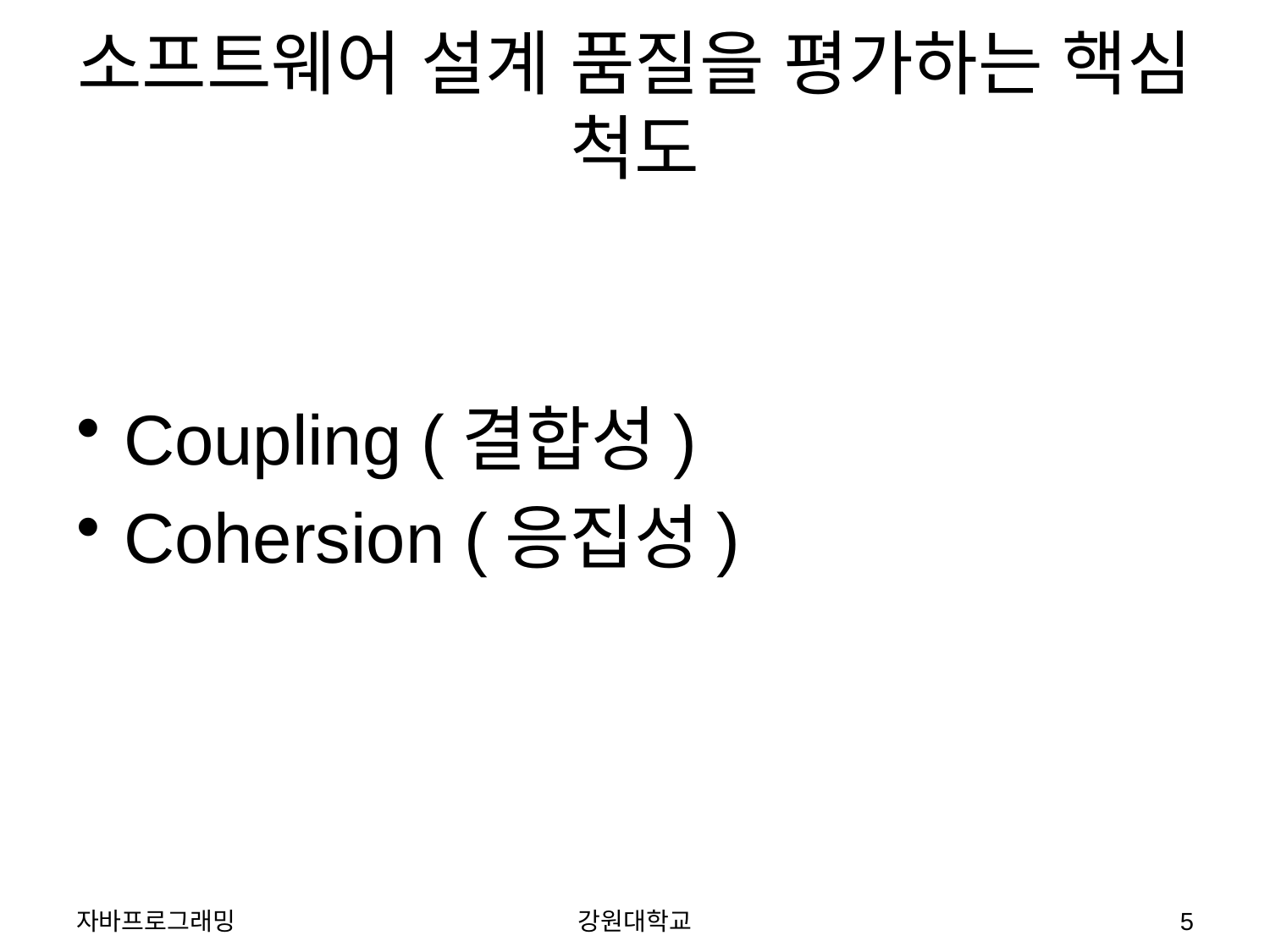

# 소프트웨어 설계 품질을 평가하는 핵심 척도

Coupling (결합성)
Cohersion (응집성)
자바프로그래밍
강원대학교
5